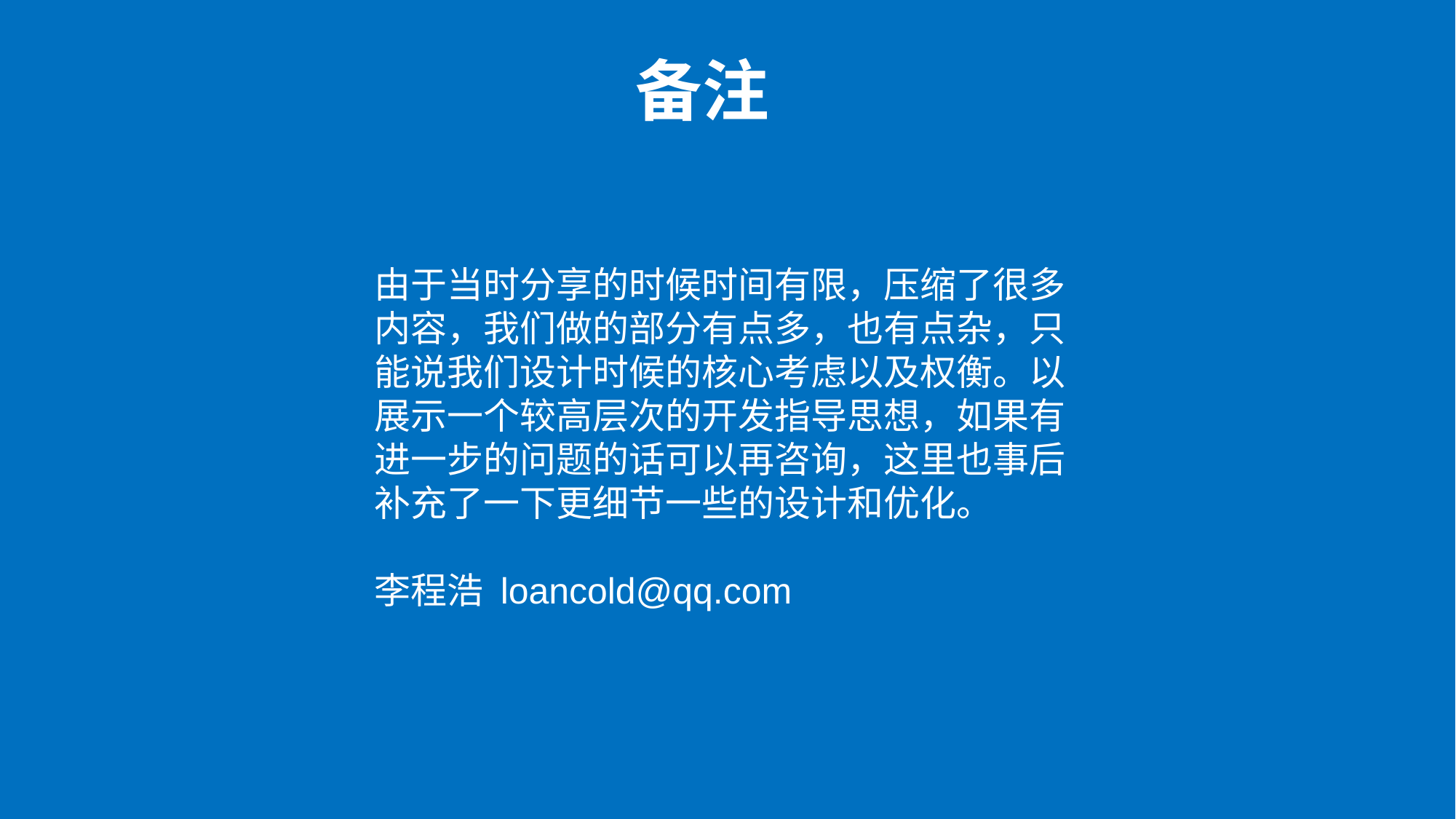

# 备注
由于当时分享的时候时间有限，压缩了很多内容，我们做的部分有点多，也有点杂，只能说我们设计时候的核心考虑以及权衡。以展示一个较高层次的开发指导思想，如果有进一步的问题的话可以再咨询，这里也事后补充了一下更细节一些的设计和优化。

李程浩 loancold@qq.com